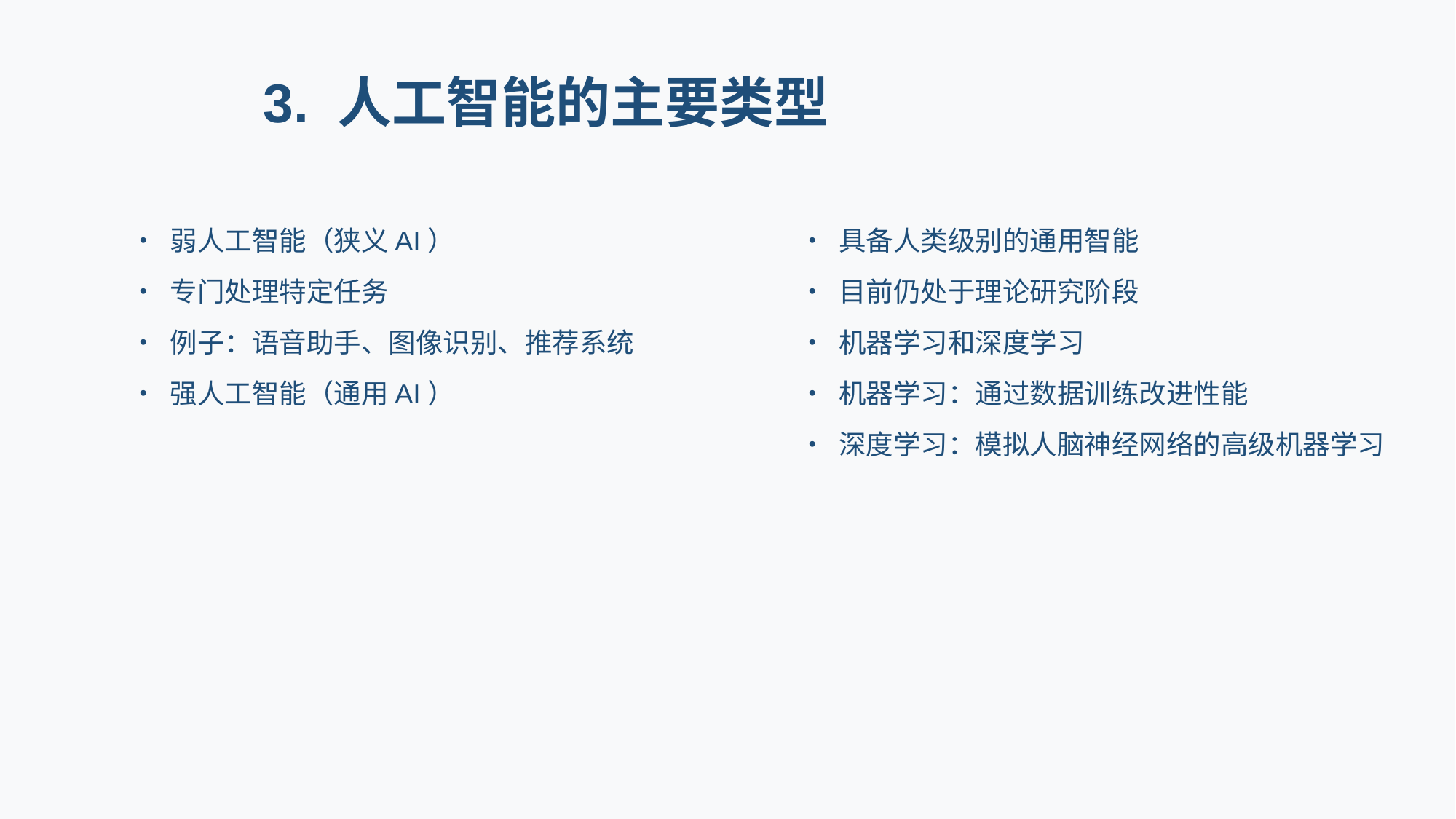

# 3. 人工智能的主要类型

• 弱人工智能（狭义AI）
• 专门处理特定任务
• 例子：语音助手、图像识别、推荐系统
• 强人工智能（通用AI）
• 具备人类级别的通用智能
• 目前仍处于理论研究阶段
• 机器学习和深度学习
• 机器学习：通过数据训练改进性能
• 深度学习：模拟人脑神经网络的高级机器学习